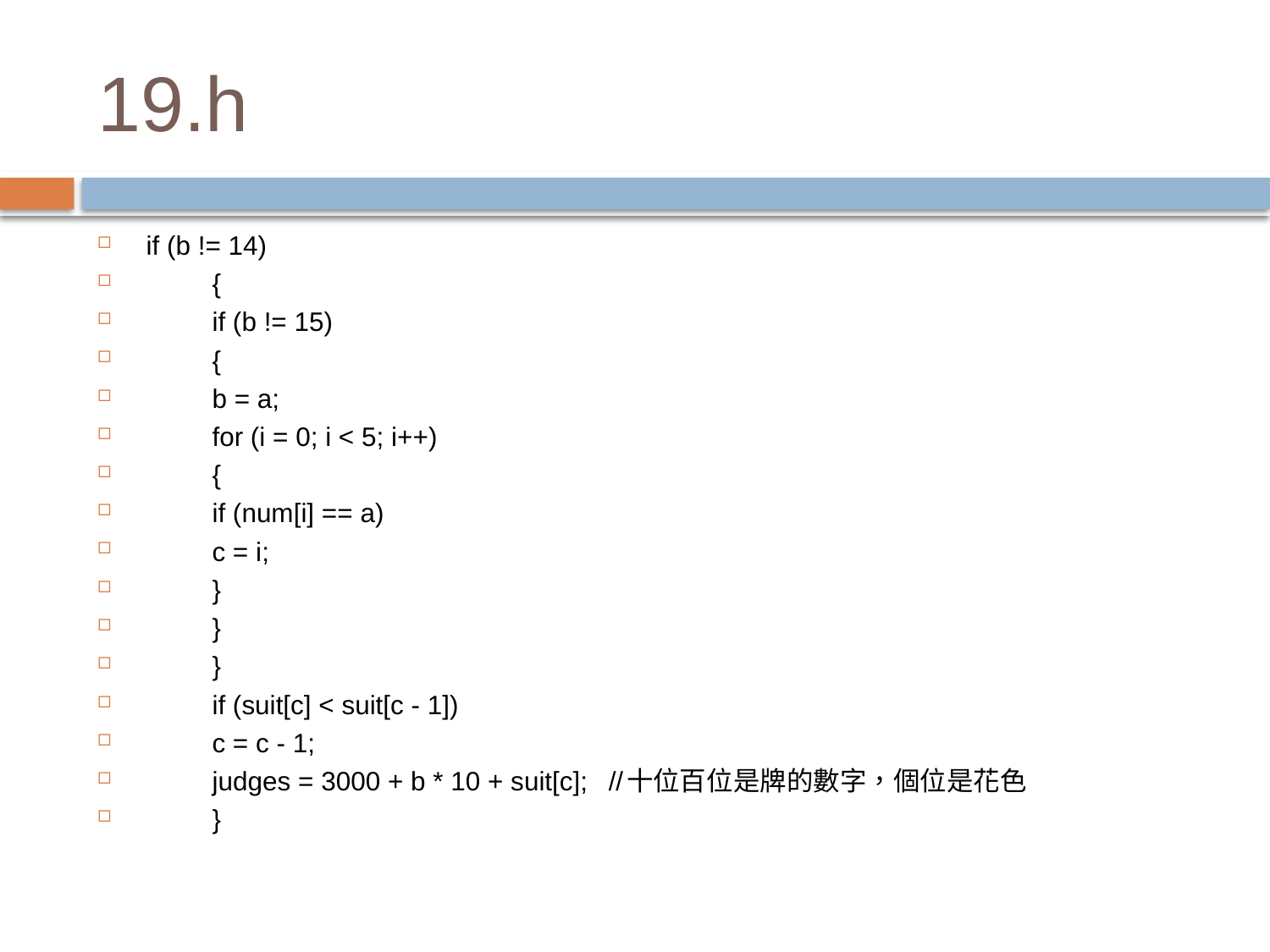

# 19.h
if (b != 14)
			{
				if (b != 15)
				{
					b = a;
					for (i = 0; i < 5; i++)
					{
						if (num[i] == a)
							c = i;
					}
				}
			}
			if (suit[c] < suit[c - 1])
				c = c - 1;
			judges = 3000 + b * 10 + suit[c];				//十位百位是牌的數字，個位是花色
		}